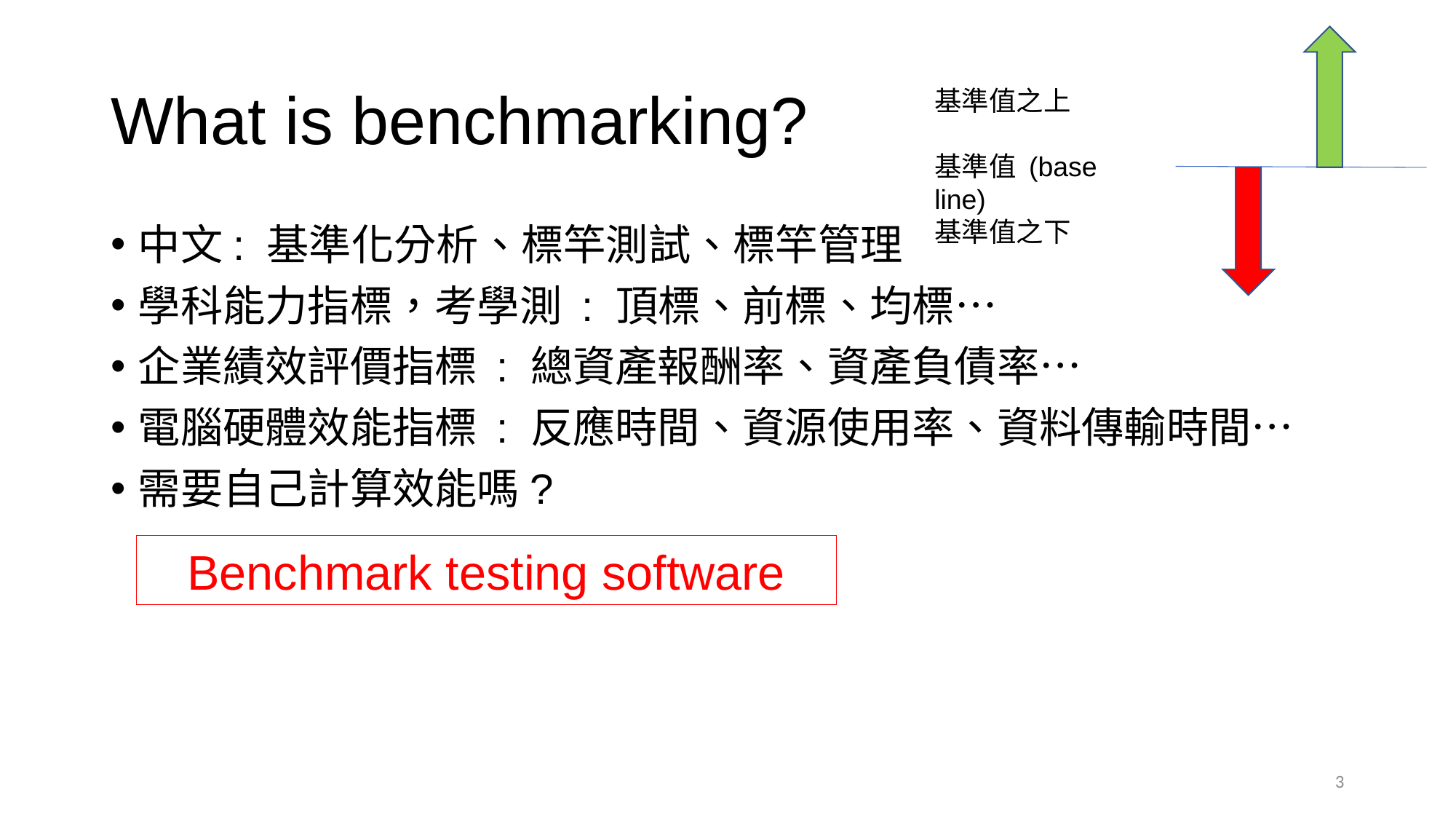

# What is benchmarking?
基準值之上
基準值 (base line)

基準值之下
中文: 基準化分析、標竿測試、標竿管理
學科能力指標，考學測 : 頂標、前標、均標…
企業績效評價指標 : 總資產報酬率、資產負債率…
電腦硬體效能指標 : 反應時間、資源使用率、資料傳輸時間…
需要自己計算效能嗎?
Benchmark testing software
3